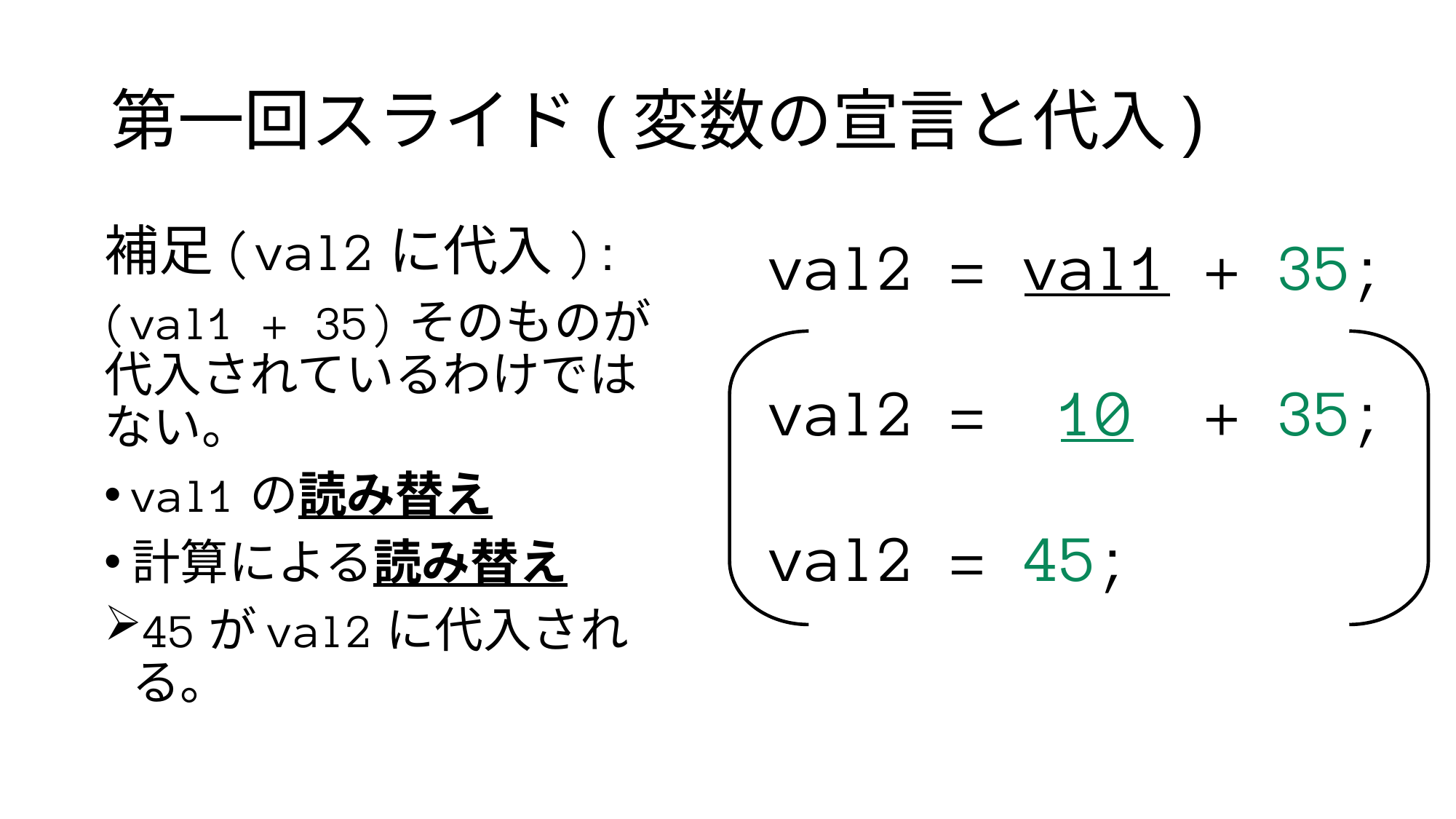

# 第一回スライド(変数の宣言と代入)
補足(val2に代入):
(val1 + 35)そのものが代入されているわけではない。
val1の読み替え
計算による読み替え
45がval2に代入される。

val2 = val1 + 35;

val2 =  10  + 35;
val2 = 45;